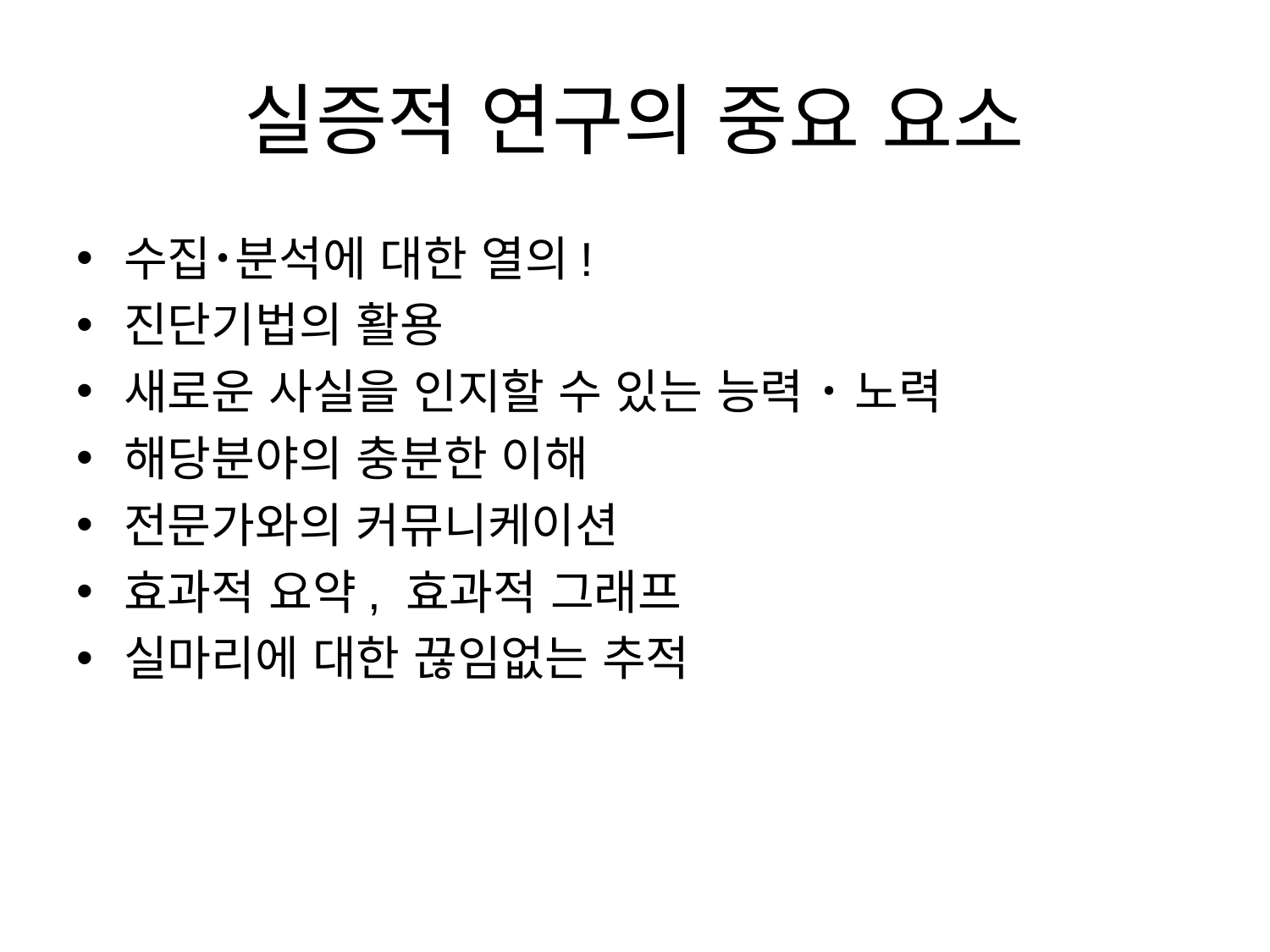

# 실증적 연구의 중요 요소
수집˙분석에 대한 열의!
진단기법의 활용
새로운 사실을 인지할 수 있는 능력 ˙ 노력
해당분야의 충분한 이해
전문가와의 커뮤니케이션
효과적 요약, 효과적 그래프
실마리에 대한 끊임없는 추적